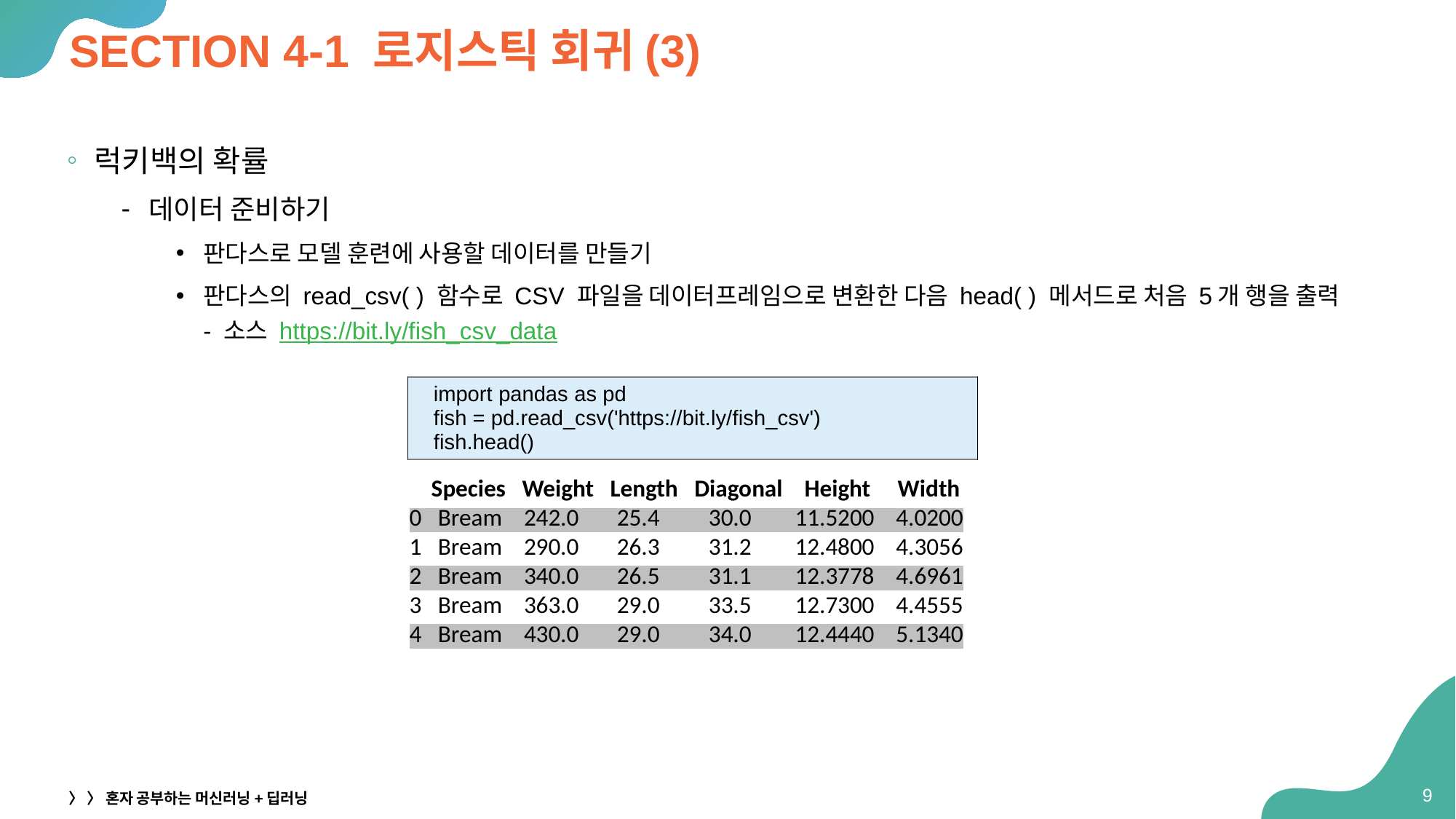

# SECTION 4-1 로지스틱 회귀(3)
럭키백의 확률
데이터 준비하기
판다스로 모델 훈련에 사용할 데이터를 만들기
판다스의 read_csv( ) 함수로 CSV 파일을 데이터프레임으로 변환한 다음 head( ) 메서드로 처음 5개 행을 출력
- 소스 https://bit.ly/fish_csv_data
| import pandas as pd fish = pd.read\_csv('https://bit.ly/fish\_csv') fish.head() |
| --- |
    Species   Weight   Length   Diagonal    Height     Width
0   Bream    242.0       25.4         30.0        11.5200    4.0200
1   Bream    290.0       26.3         31.2        12.4800    4.3056
2   Bream    340.0       26.5         31.1        12.3778    4.6961
3   Bream    363.0       29.0         33.5        12.7300    4.4555
4   Bream    430.0       29.0         34.0        12.4440    5.1340
9
〉 〉 혼자 공부하는 머신러닝+딥러닝